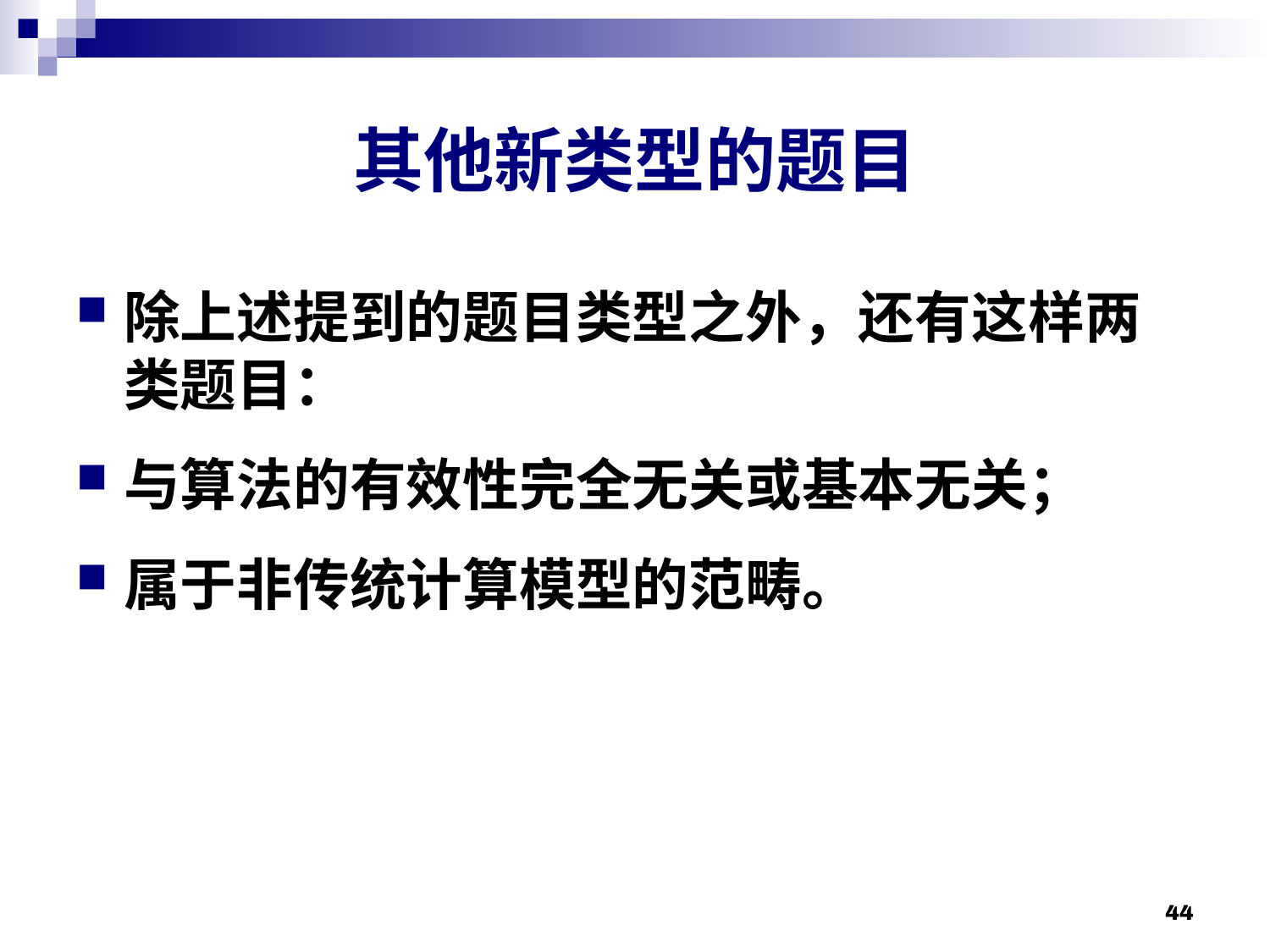

# 其他新类型的题目
除上述提到的题目类型之外，还有这样两类题目：
与算法的有效性完全无关或基本无关；
属于非传统计算模型的范畴。

44